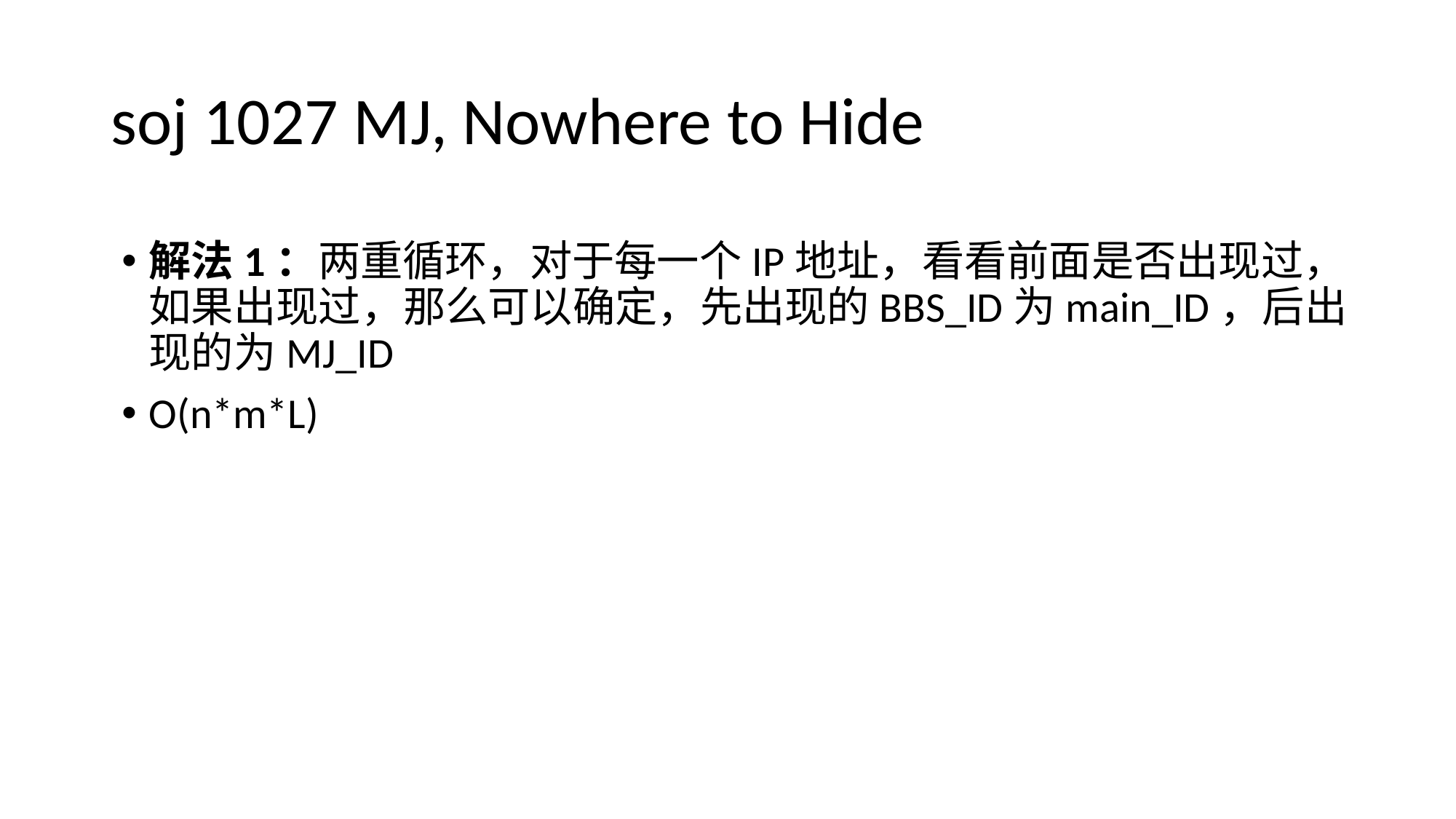

# soj 1027 MJ, Nowhere to Hide

解法1：两重循环，对于每一个IP地址，看看前面是否出现过，如果出现过，那么可以确定，先出现的BBS_ID为main_ID，后出现的为MJ_ID
O(n*m*L)